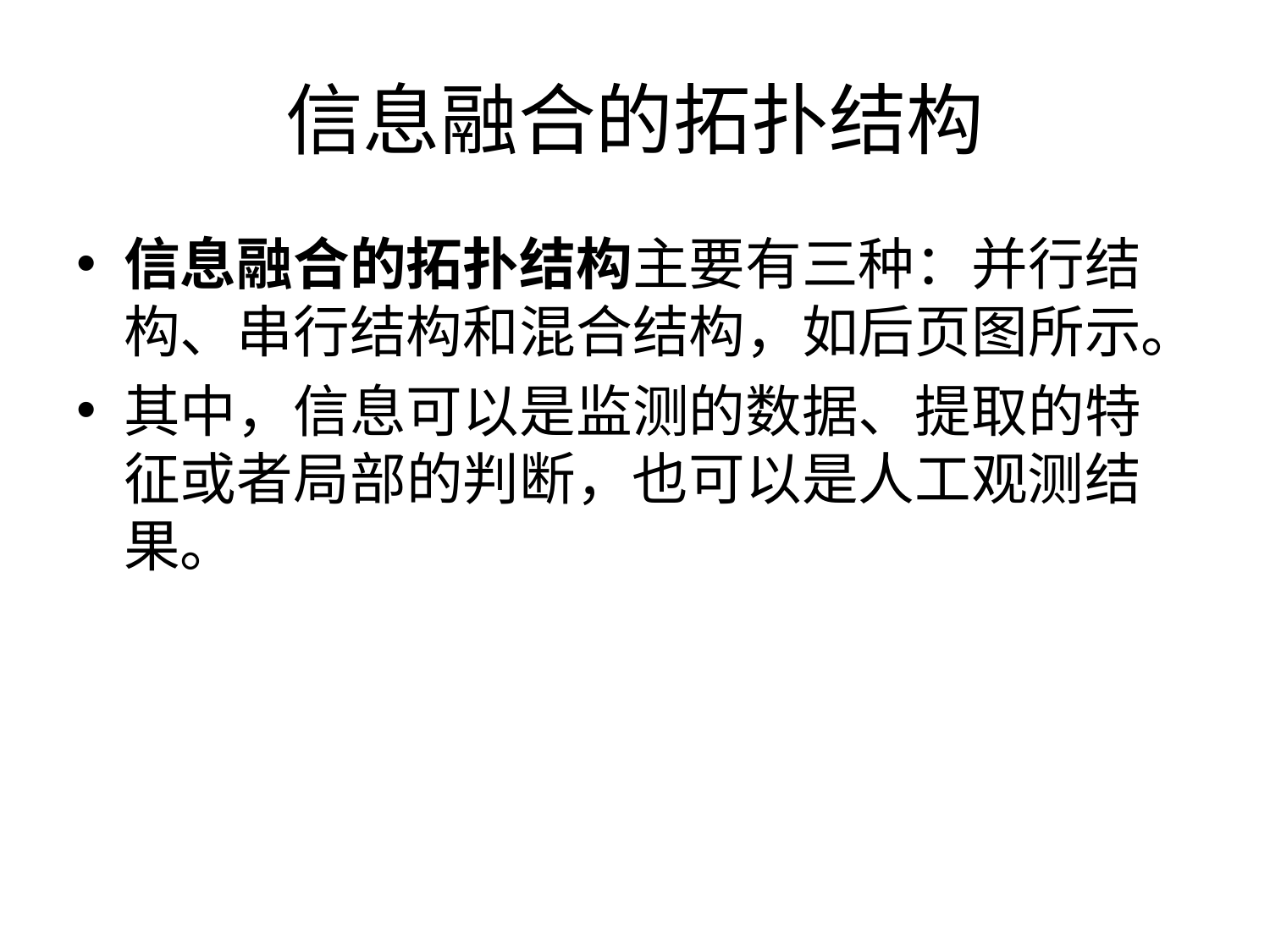

# 信息融合的拓扑结构
信息融合的拓扑结构主要有三种：并行结构、串行结构和混合结构，如后页图所示。
其中，信息可以是监测的数据、提取的特征或者局部的判断，也可以是人工观测结果。